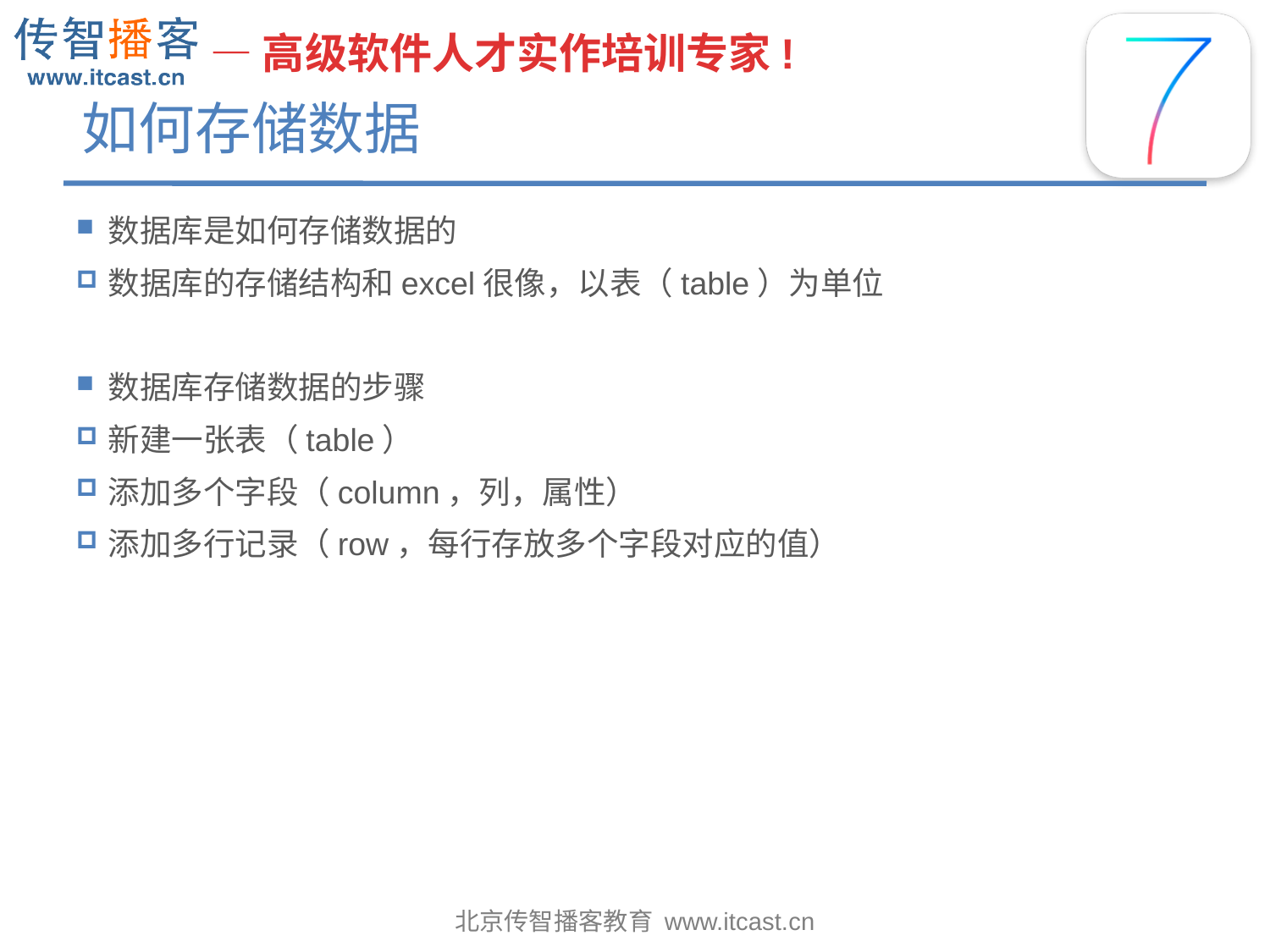

# 如何存储数据
数据库是如何存储数据的
数据库的存储结构和excel很像，以表（table）为单位

数据库存储数据的步骤
新建一张表（table）
添加多个字段（column，列，属性）
添加多行记录（row，每行存放多个字段对应的值）